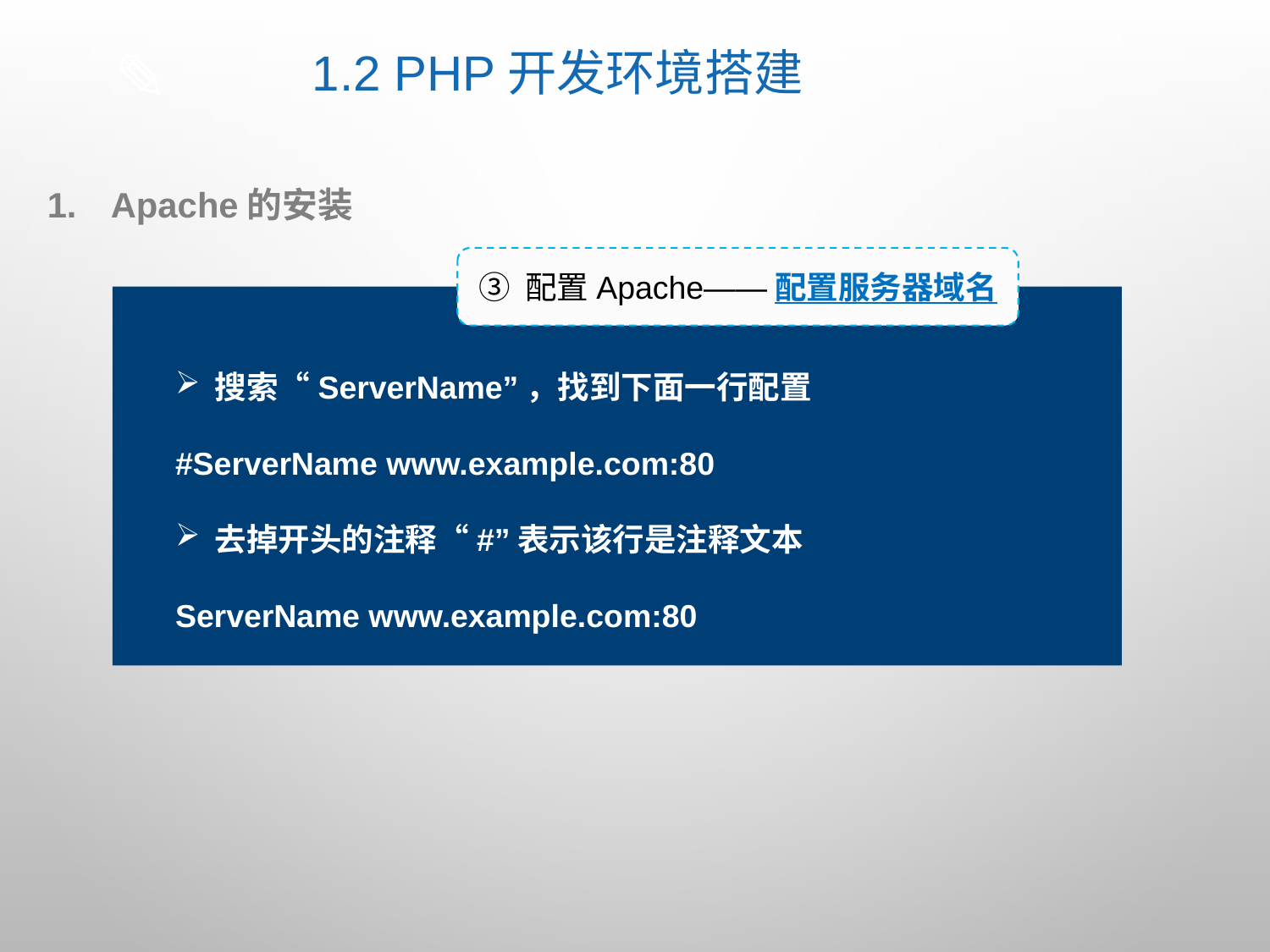

# 1.2 PHP开发环境搭建
Apache的安装
③ 配置Apache——配置服务器域名

搜索“ServerName”，找到下面一行配置
#ServerName www.example.com:80
去掉开头的注释“#”表示该行是注释文本
ServerName www.example.com:80